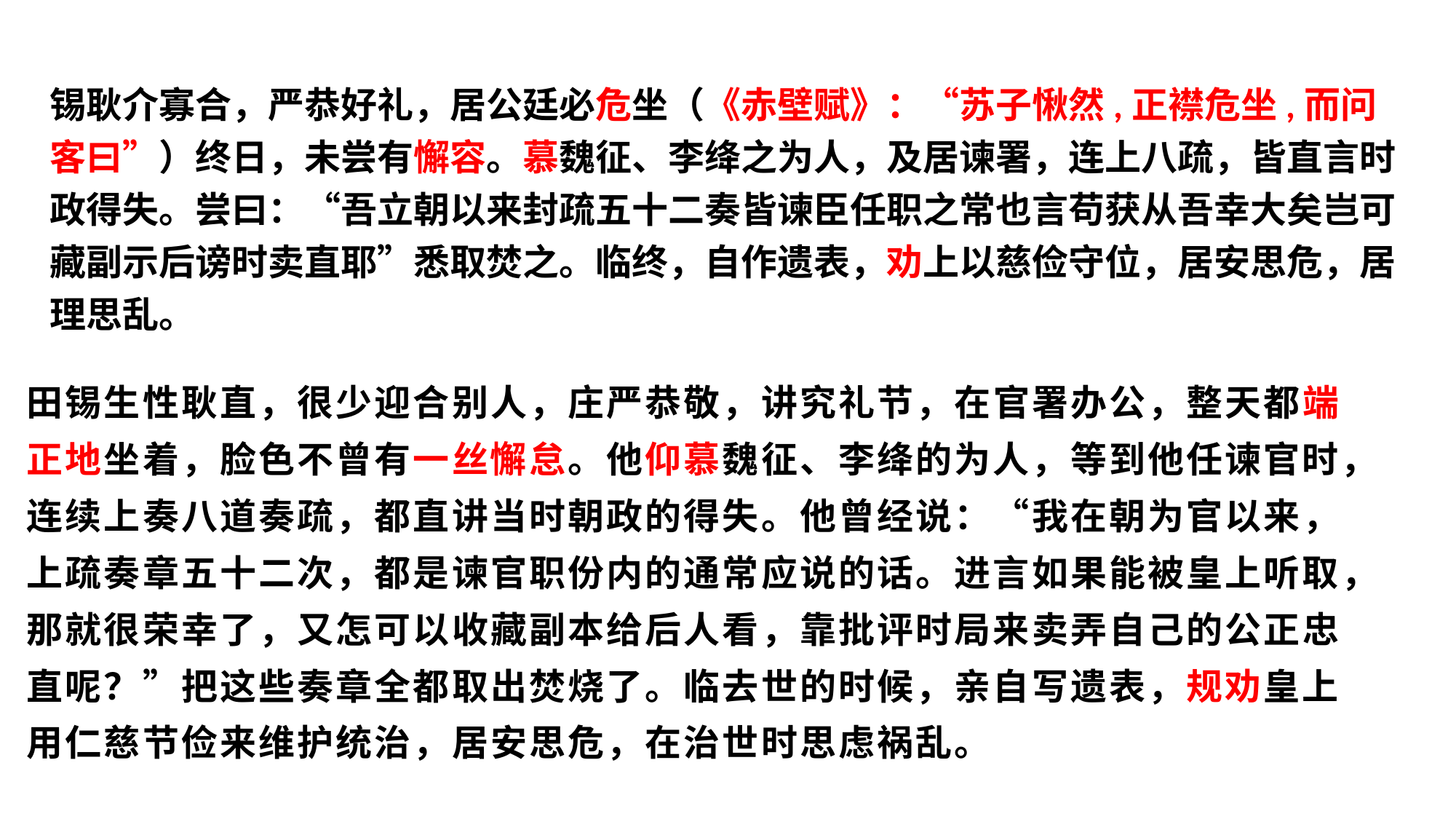

锡耿介寡合，严恭好礼，居公廷必危坐（《赤壁赋》：“苏子愀然,正襟危坐,而问客曰”）终日，未尝有懈容。慕魏征、李绛之为人，及居谏署，连上八疏，皆直言时政得失。尝曰：“吾立朝以来封疏五十二奏皆谏臣任职之常也言苟获从吾幸大矣岂可藏副示后谤时卖直耶”悉取焚之。临终，自作遗表，劝上以慈俭守位，居安思危，居理思乱。
田锡生性耿直，很少迎合别人，庄严恭敬，讲究礼节，在官署办公，整天都端正地坐着，脸色不曾有一丝懈怠。他仰慕魏征、李绛的为人，等到他任谏官时，连续上奏八道奏疏，都直讲当时朝政的得失。他曾经说：“我在朝为官以来，上疏奏章五十二次，都是谏官职份内的通常应说的话。进言如果能被皇上听取，那就很荣幸了，又怎可以收藏副本给后人看，靠批评时局来卖弄自己的公正忠直呢？”把这些奏章全都取出焚烧了。临去世的时候，亲自写遗表，规劝皇上用仁慈节俭来维护统治，居安思危，在治世时思虑祸乱。